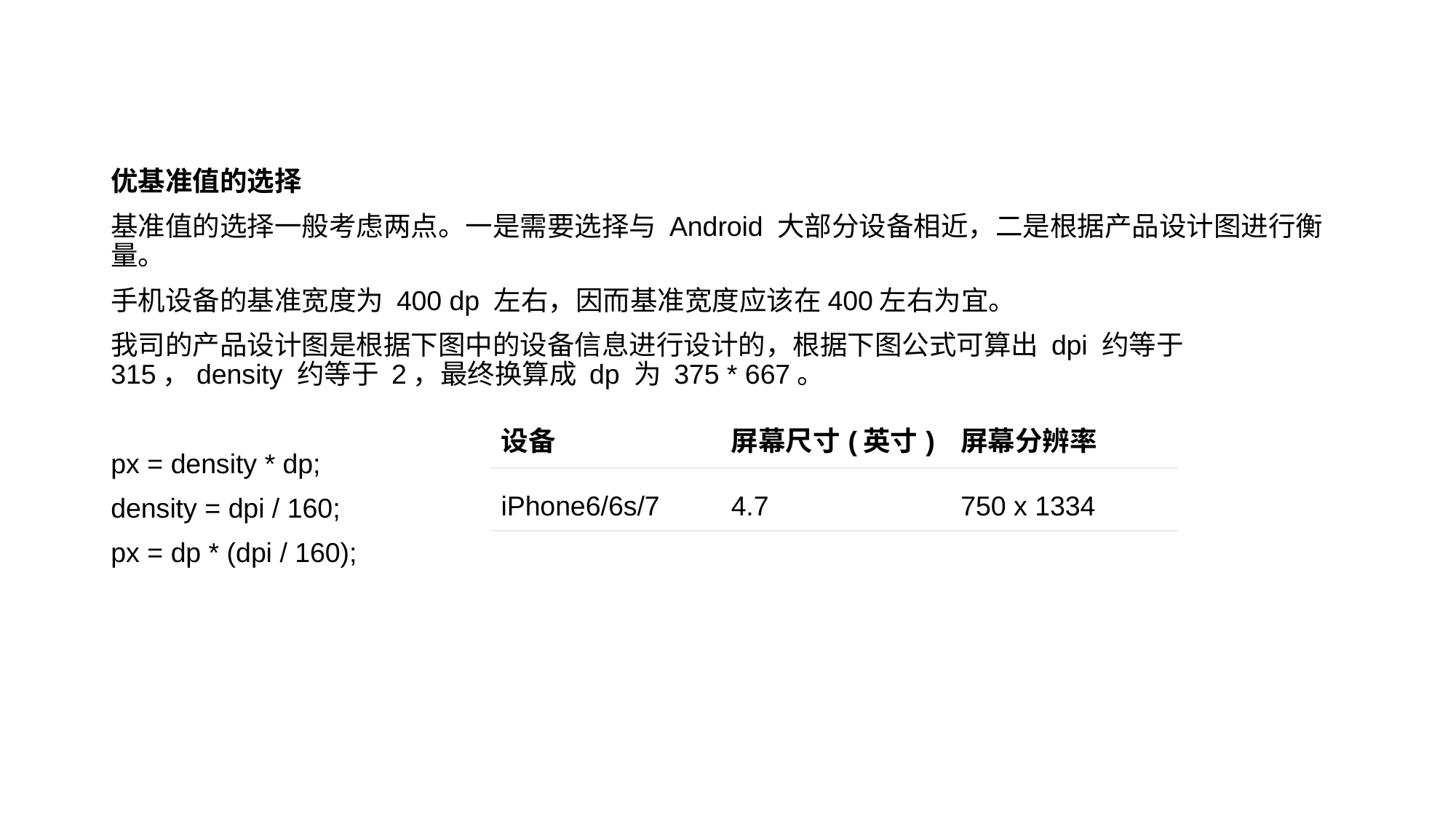

优基准值的选择
基准值的选择一般考虑两点。一是需要选择与 Android 大部分设备相近，二是根据产品设计图进行衡量。
手机设备的基准宽度为 400 dp 左右，因而基准宽度应该在400左右为宜。
我司的产品设计图是根据下图中的设备信息进行设计的，根据下图公式可算出 dpi 约等于 315，density 约等于 2，最终换算成 dp 为 375 * 667。

px = density * dp;
density = dpi / 160;
px = dp * (dpi / 160);

| 设备 | 屏幕尺寸(英寸) | 屏幕分辨率 |
| --- | --- | --- |
| iPhone6/6s/7 | 4.7 | 750 x 1334 |
| --- | --- | --- |